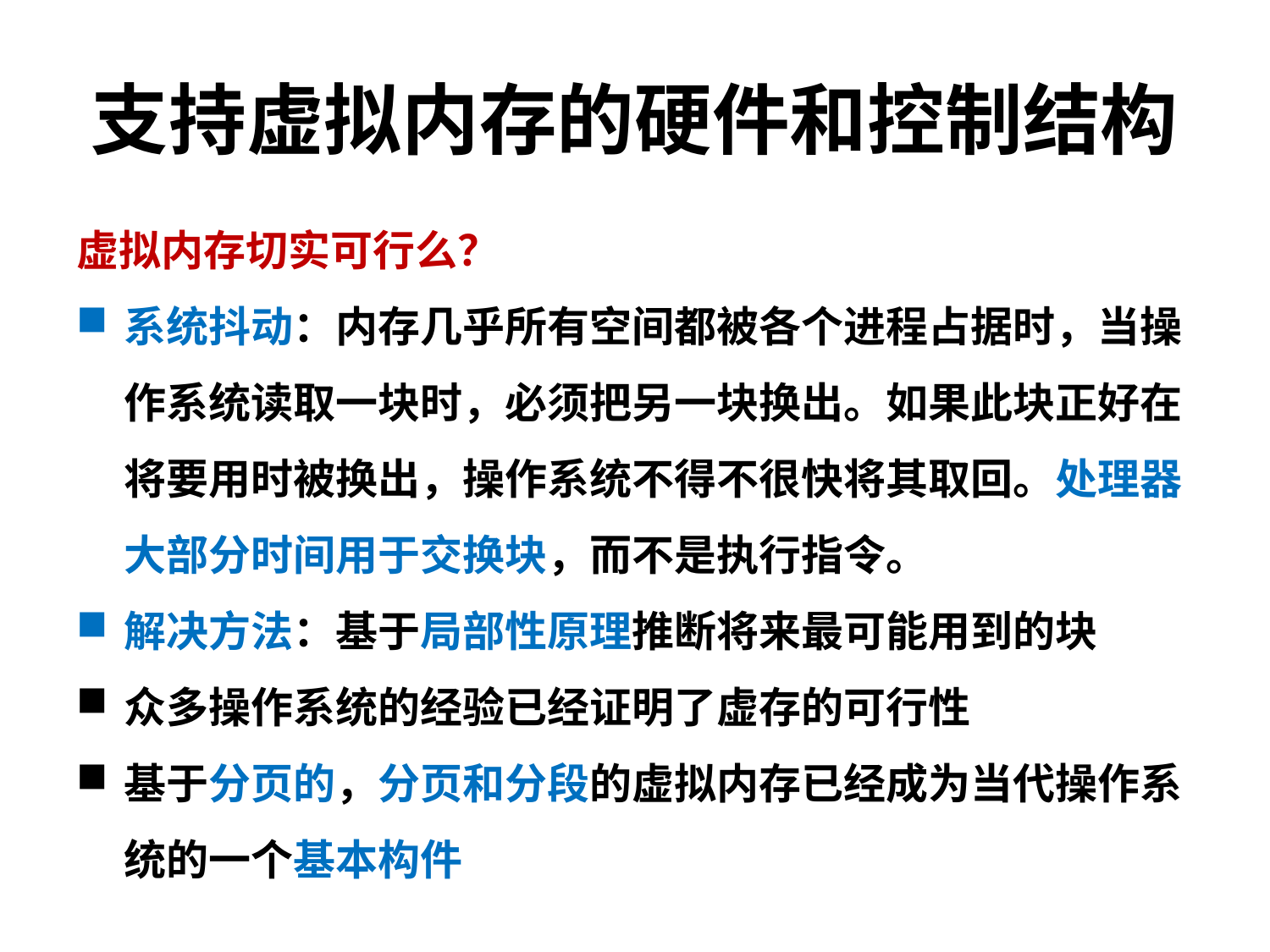

# 支持虚拟内存的硬件和控制结构
虚拟内存切实可行么？
系统抖动：内存几乎所有空间都被各个进程占据时，当操作系统读取一块时，必须把另一块换出。如果此块正好在将要用时被换出，操作系统不得不很快将其取回。处理器大部分时间用于交换块，而不是执行指令。
解决方法：基于局部性原理推断将来最可能用到的块
众多操作系统的经验已经证明了虚存的可行性
基于分页的，分页和分段的虚拟内存已经成为当代操作系统的一个基本构件